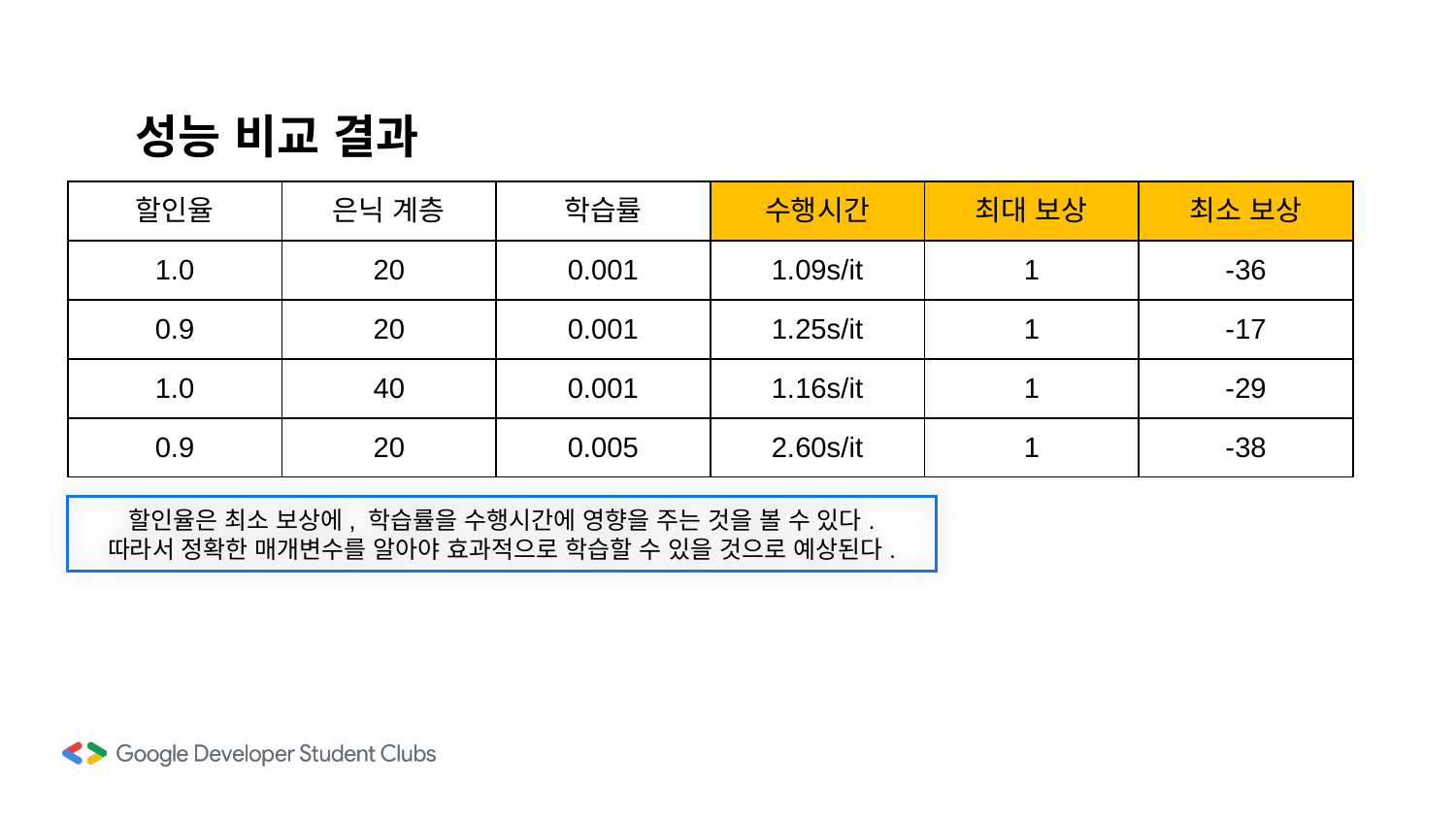

성능 비교 결과
| 할인율 | 은닉 계층 | 학습률 | 수행시간 | 최대 보상 | 최소 보상 |
| --- | --- | --- | --- | --- | --- |
| 1.0 | 20 | 0.001 | 1.09s/it | 1 | -36 |
| 0.9 | 20 | 0.001 | 1.25s/it | 1 | -17 |
| 1.0 | 40 | 0.001 | 1.16s/it | 1 | -29 |
| 0.9 | 20 | 0.005 | 2.60s/it | 1 | -38 |
할인율은 최소 보상에, 학습률을 수행시간에 영향을 주는 것을 볼 수 있다.
따라서 정확한 매개변수를 알아야 효과적으로 학습할 수 있을 것으로 예상된다.